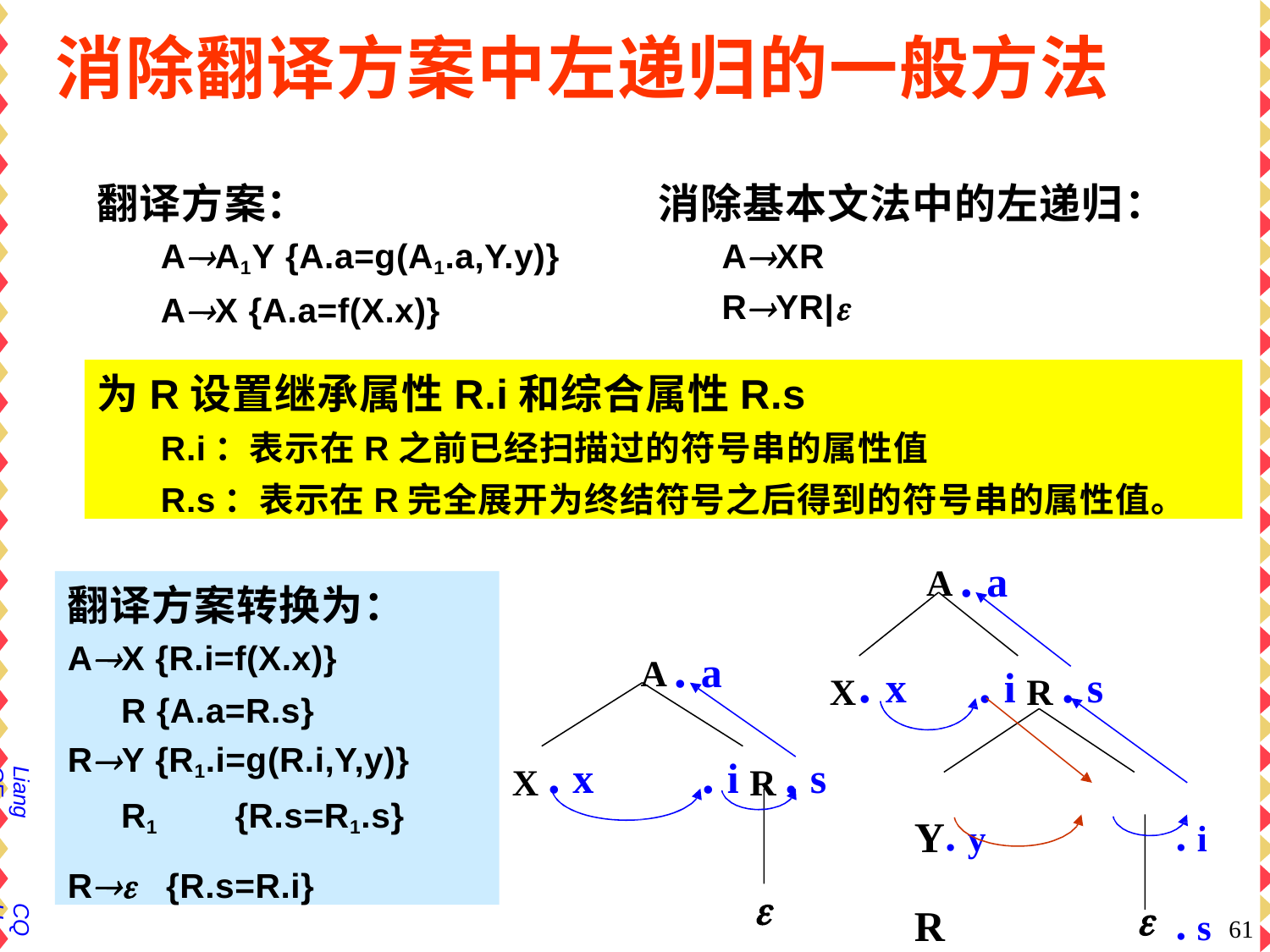

# 消除翻译方案中左递归的一般方法
翻译方案：
A→A1Y {A.a=g(A1.a,Y.y)}
A→X {A.a=f(X.x)}
消除基本文法中的左递归：
A→XR
R→YR|ε
为R设置继承属性R.i和综合属性R.s
R.i：表示在R之前已经扫描过的符号串的属性值
R.s：表示在R完全展开为终结符号之后得到的符号串的属性值。
A . a
翻译方案转换为：
A→X {R.i=f(X.x)}
R {A.a=R.s}
R→Y {R1.i=g(R.i,Y,y)}
R1	{R.s=R1.s}
R→ε	{R.s=R.i}

A . a
X. x	. i R . s

Y. y	. i R	. s

X . x
. i R . s
Liang GE

ε
ε
CQU
61